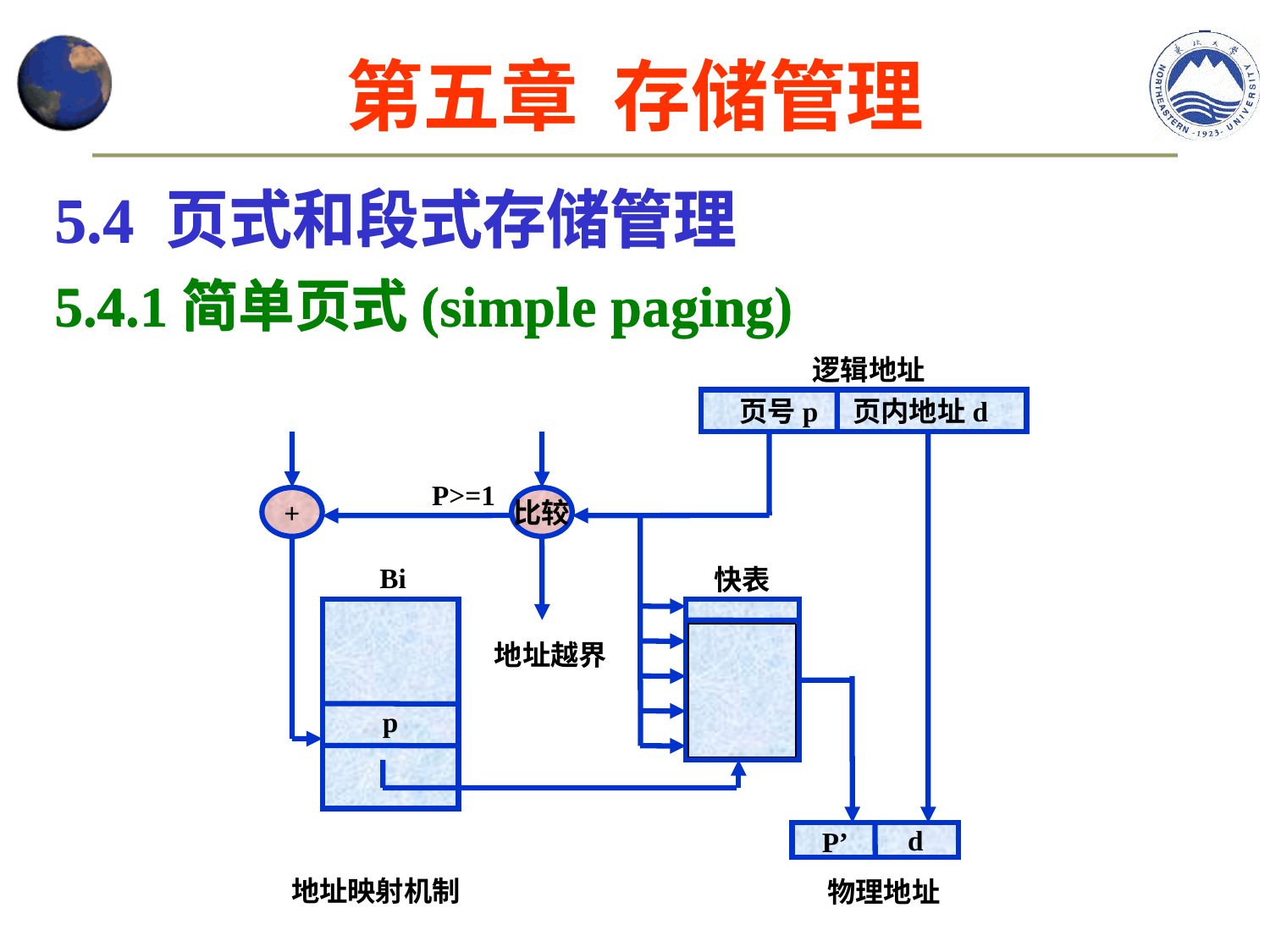

第五章  存储管理
5.4 页式和段式存储管理
5.4.1简单页式(simple paging)
5.4 页式和段式存储管理
5.4.1简单页式(simple paging)
逻辑地址
页号p    页内地址d

+

比较

P>=1

Bi
快表

p

地址越界
p
p’

.
.
.

d
P’

地址映射机制
物理地址